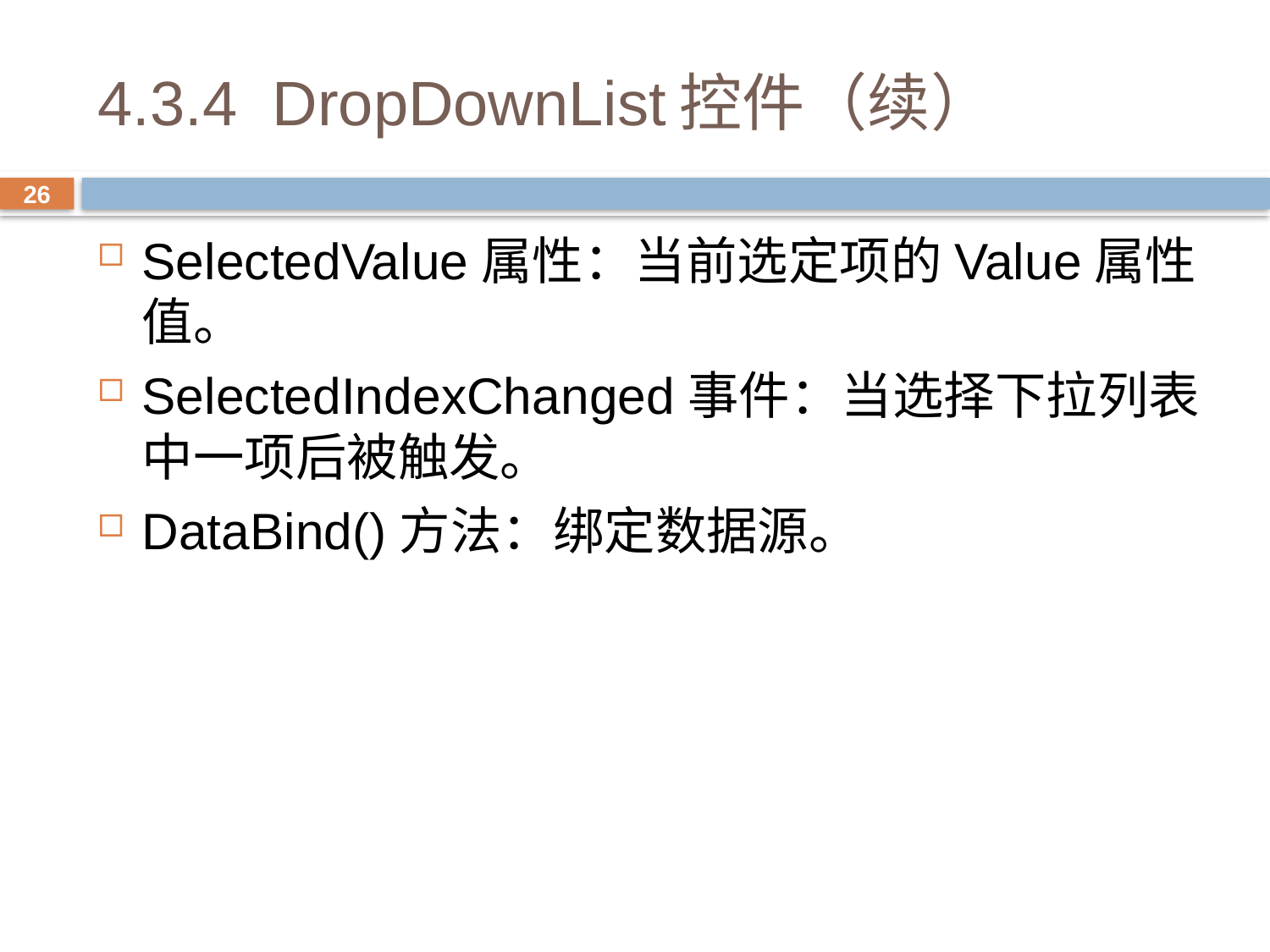

# 4.3.4  DropDownList控件（续）
26
SelectedValue属性：当前选定项的Value属性值。
SelectedIndexChanged事件：当选择下拉列表中一项后被触发。
DataBind()方法：绑定数据源。